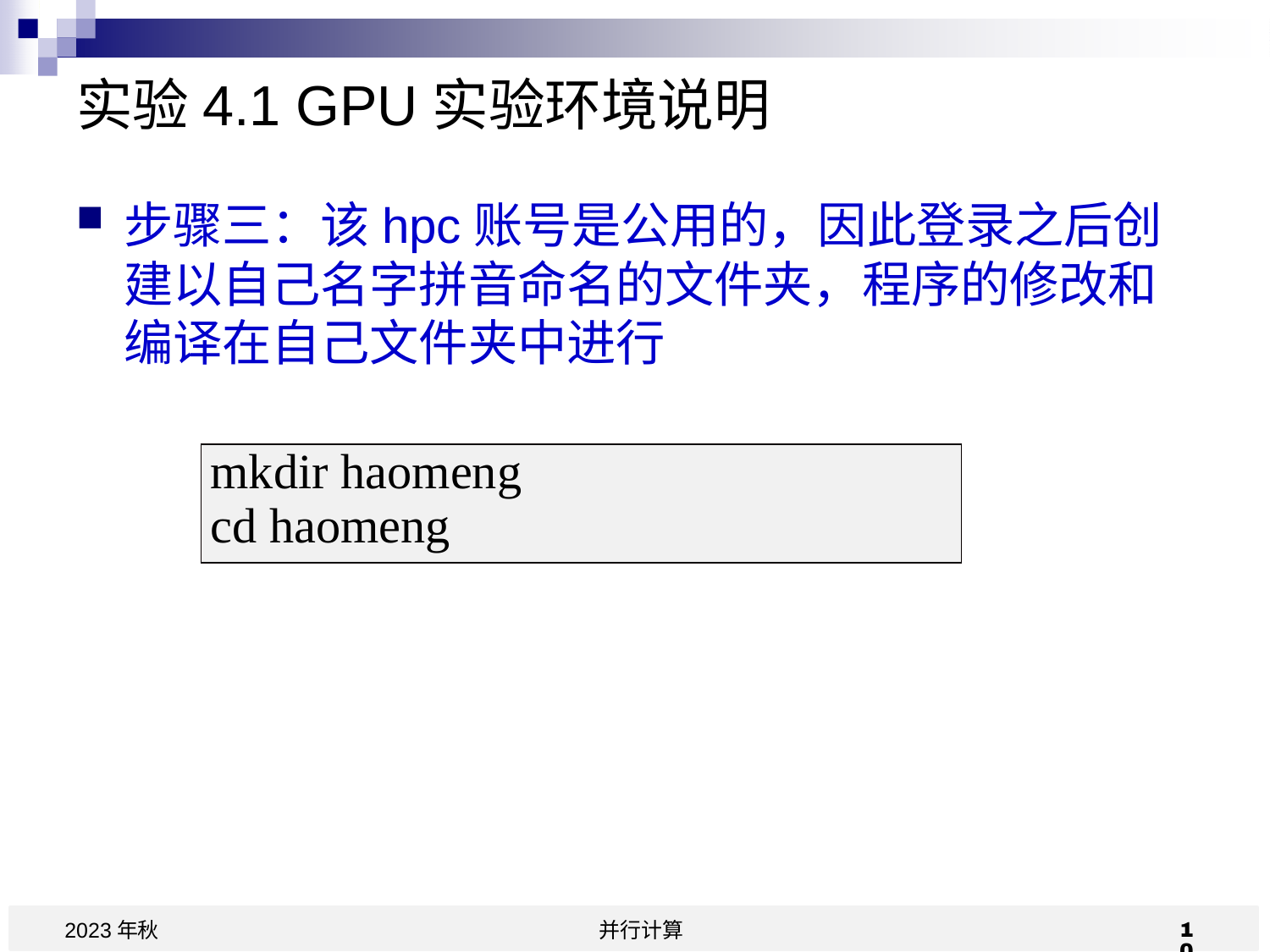

# 实验4.1 GPU实验环境说明
步骤三：该hpc账号是公用的，因此登录之后创建以自己名字拼音命名的文件夹，程序的修改和编译在自己文件夹中进行
| mkdir haomeng cd haomeng |
| --- |

10
并行计算
2023年秋